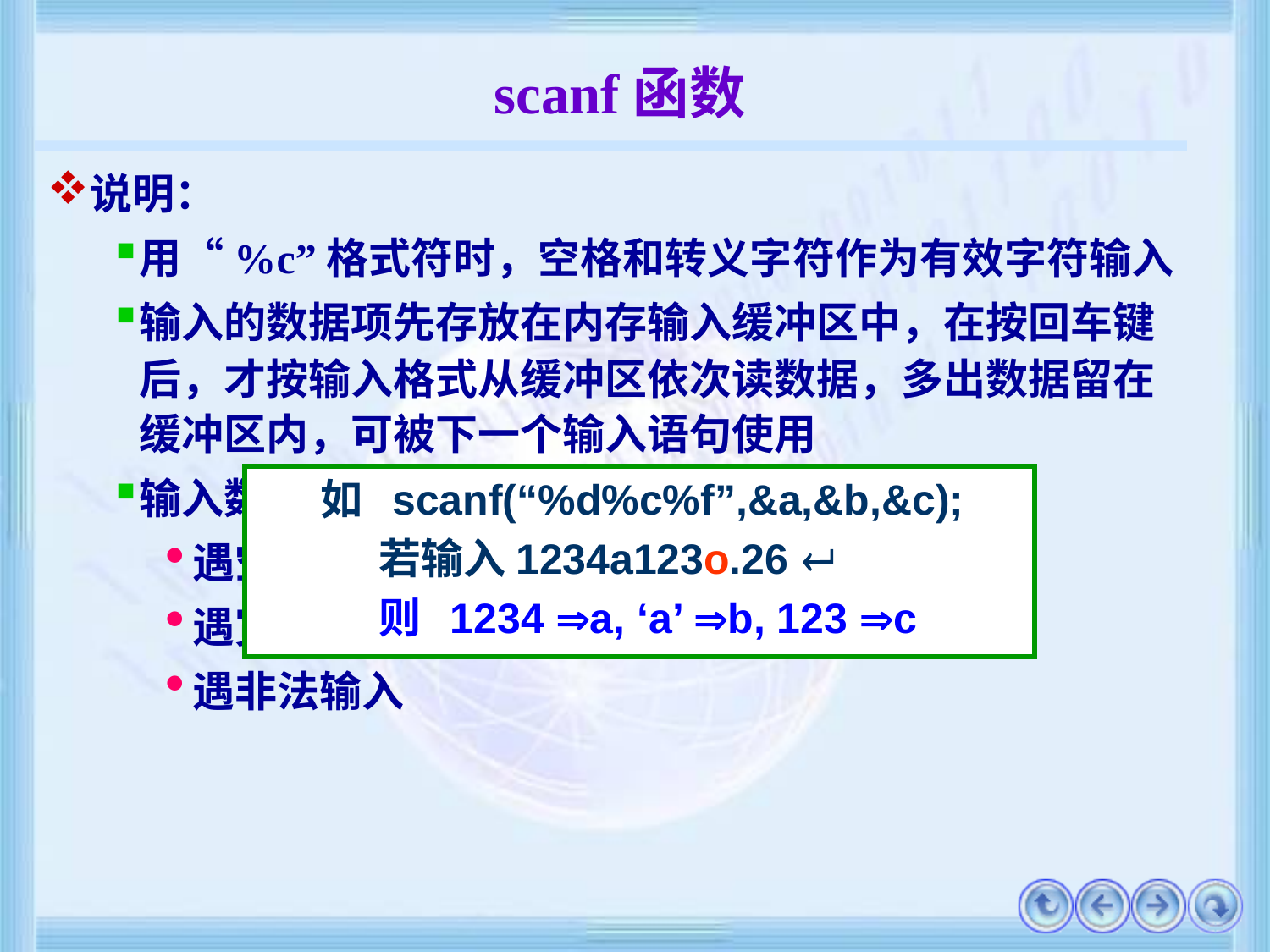

# scanf函数
说明：
用“%c”格式符时，空格和转义字符作为有效字符输入
输入的数据项先存放在内存输入缓冲区中，在按回车键后，才按输入格式从缓冲区依次读数据，多出数据留在缓冲区内，可被下一个输入语句使用
输入数据时，遇以下情况认为该数据结束：
遇空格、TAB、或回车
遇宽度结束
遇非法输入
如  scanf(“%d%c%f”,&a,&b,&c);
     若输入1234a123o.26 ↵
     则  1234 ⇒a, ‘a’ ⇒b, 123 ⇒c